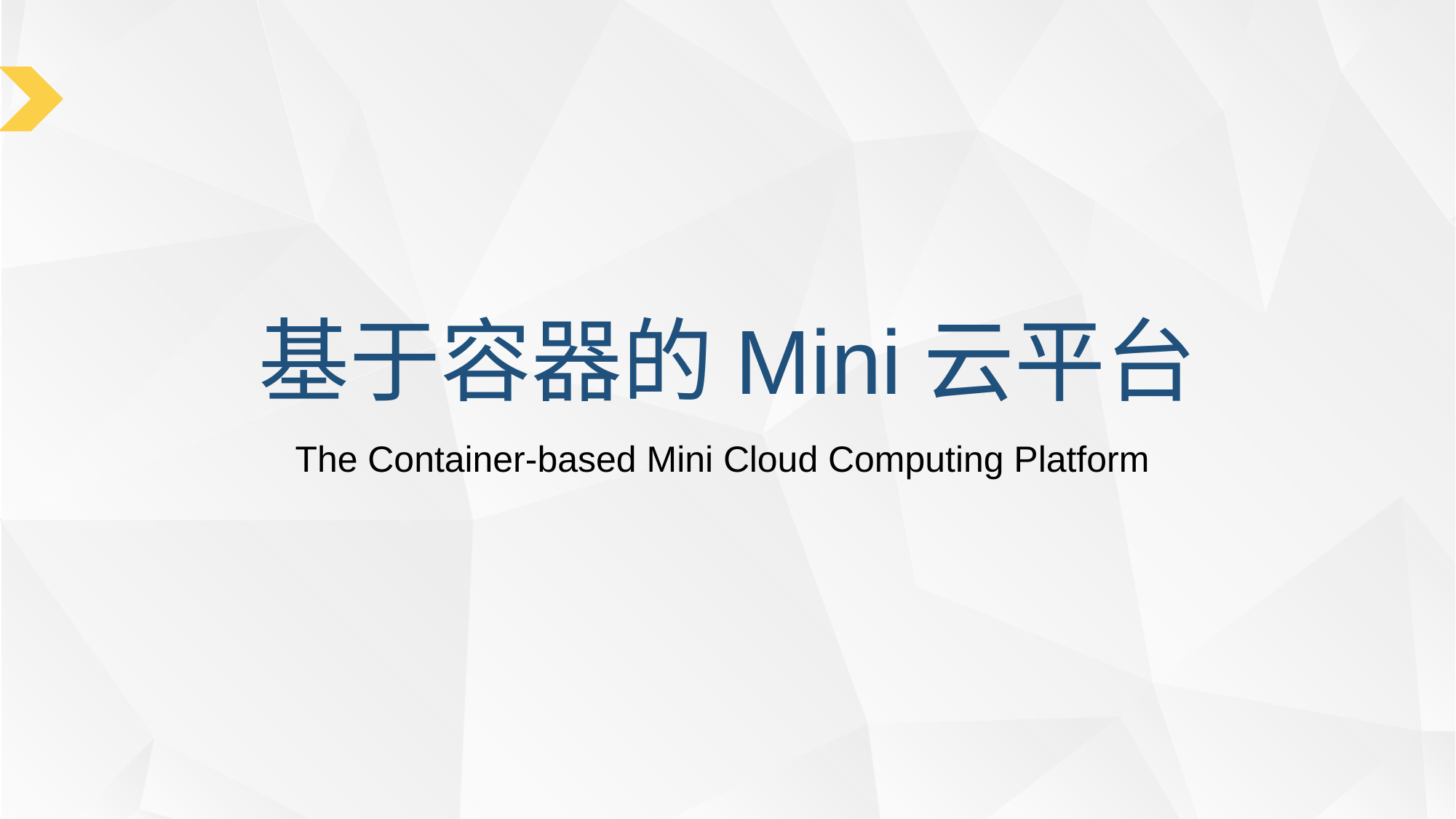

# 基于容器的Mini云平台
The Container-based Mini Cloud Computing Platform